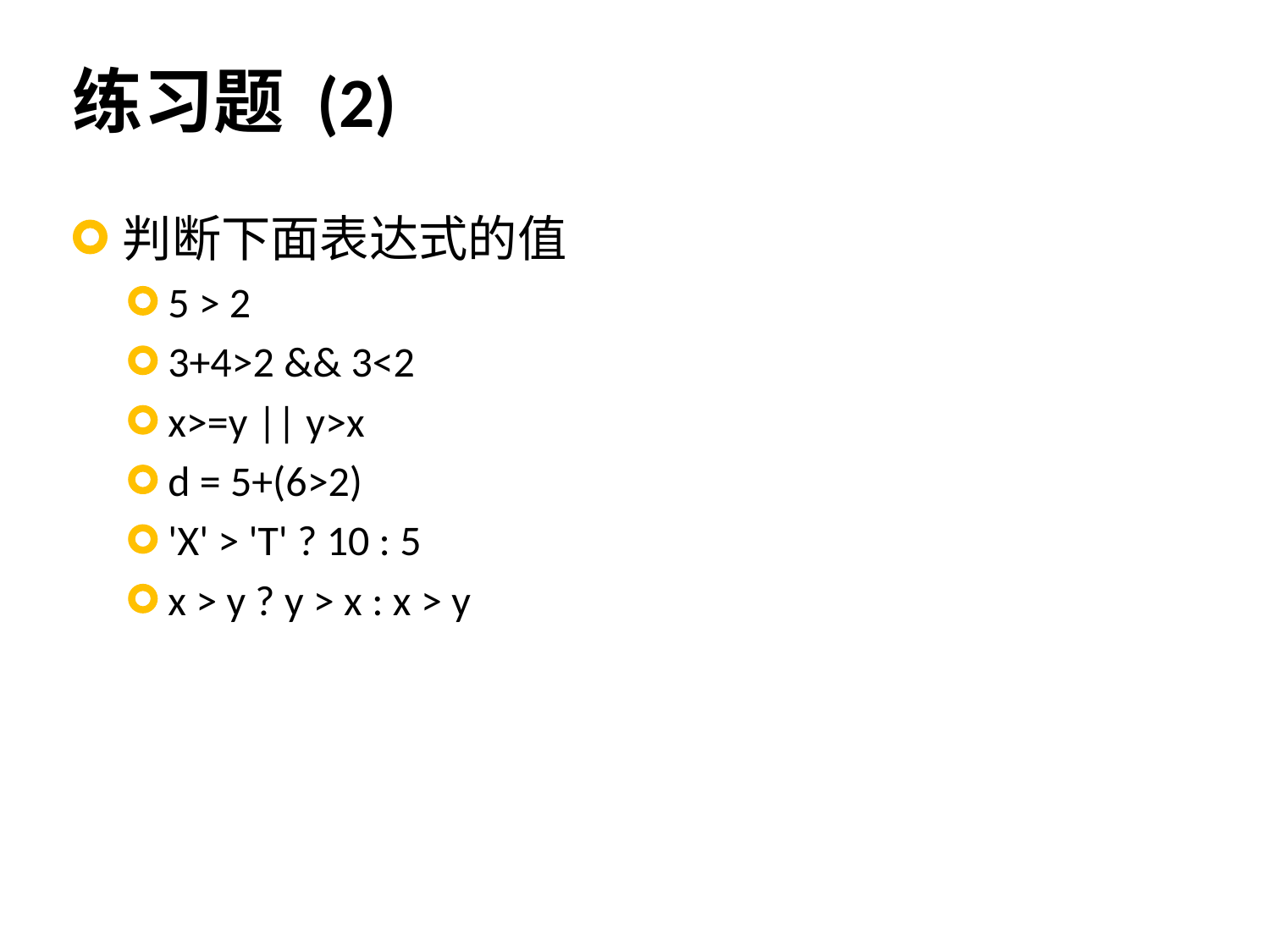

# 练习题 (2)
判断下面表达式的值
5 > 2
3+4>2 && 3<2
x>=y || y>x
d = 5+(6>2)
'X' > 'T' ? 10 : 5
x > y ? y > x : x > y